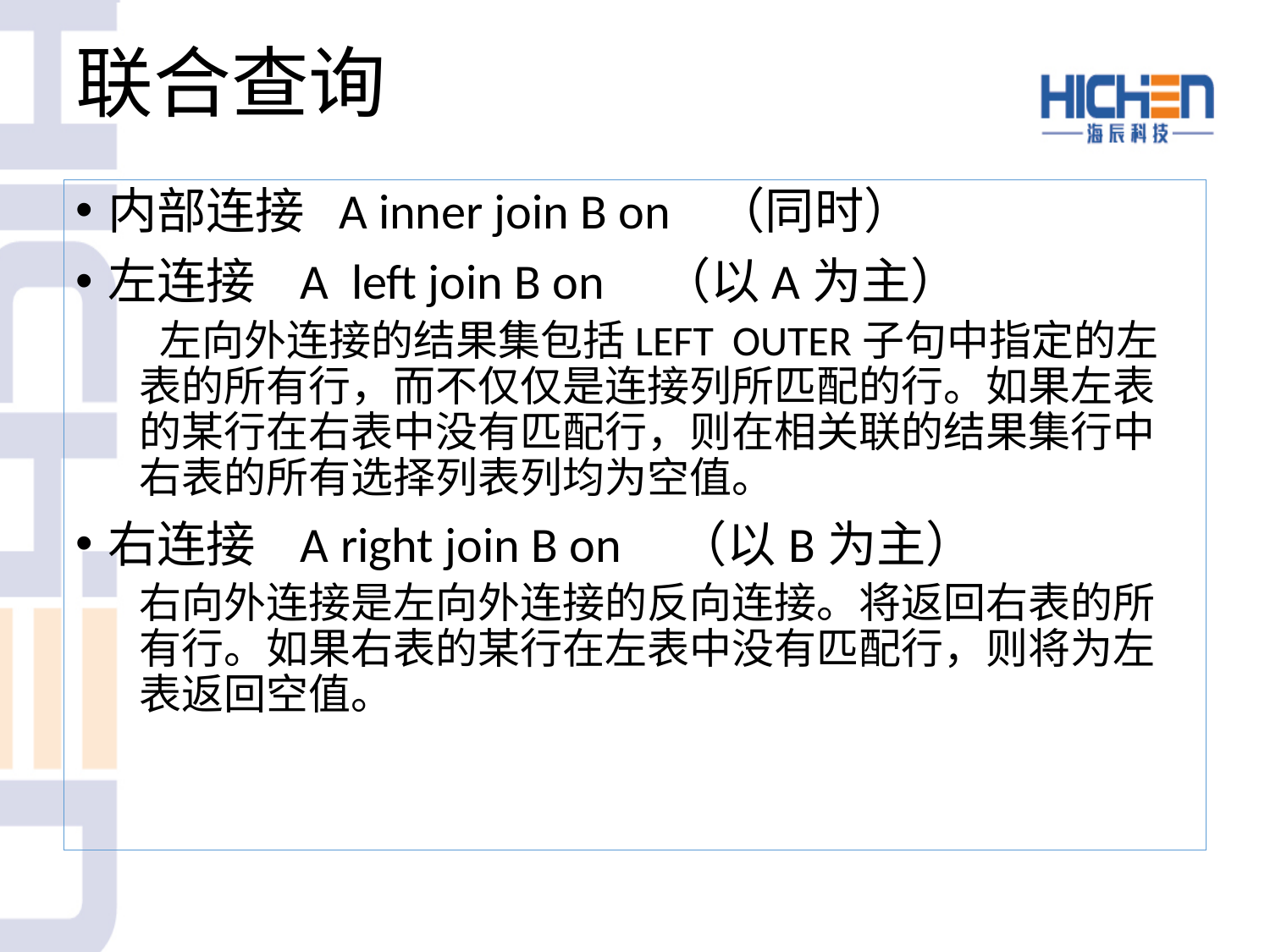

# 联合查询
内部连接  A inner join B on   （同时）
左连接   A  left join B on    （以A为主）
 左向外连接的结果集包括LEFT  OUTER子句中指定的左表的所有行，而不仅仅是连接列所匹配的行。如果左表的某行在右表中没有匹配行，则在相关联的结果集行中右表的所有选择列表列均为空值。
右连接   A right join B on    （以B为主）
右向外连接是左向外连接的反向连接。将返回右表的所有行。如果右表的某行在左表中没有匹配行，则将为左表返回空值。